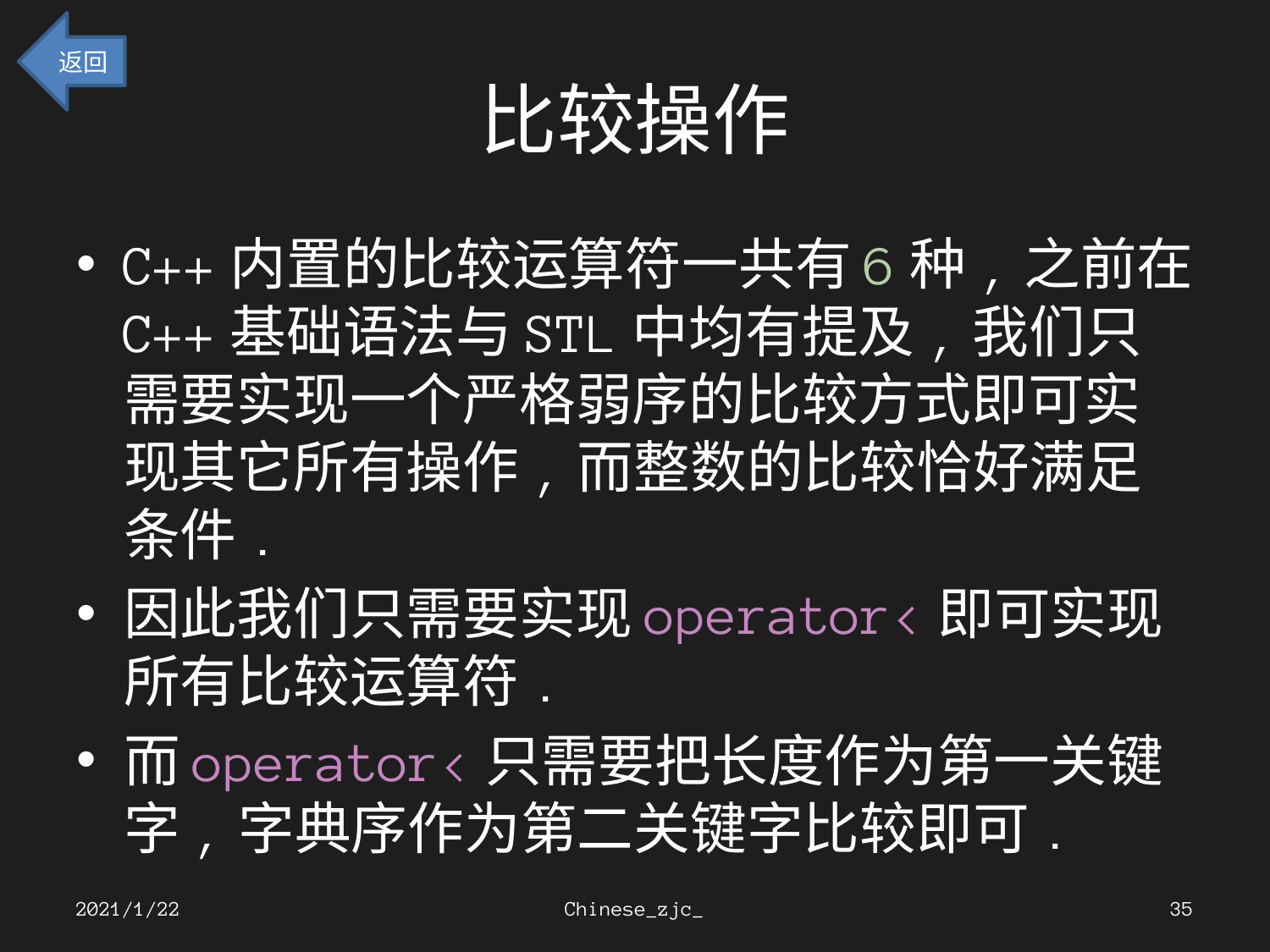

返回
# 比较操作
C++内置的比较运算符一共有6种,之前在C++基础语法与STL中均有提及,我们只需要实现一个严格弱序的比较方式即可实现其它所有操作,而整数的比较恰好满足条件.
因此我们只需要实现operator<即可实现所有比较运算符.
而operator<只需要把长度作为第一关键字,字典序作为第二关键字比较即可.
2021/1/22
Chinese_zjc_
35